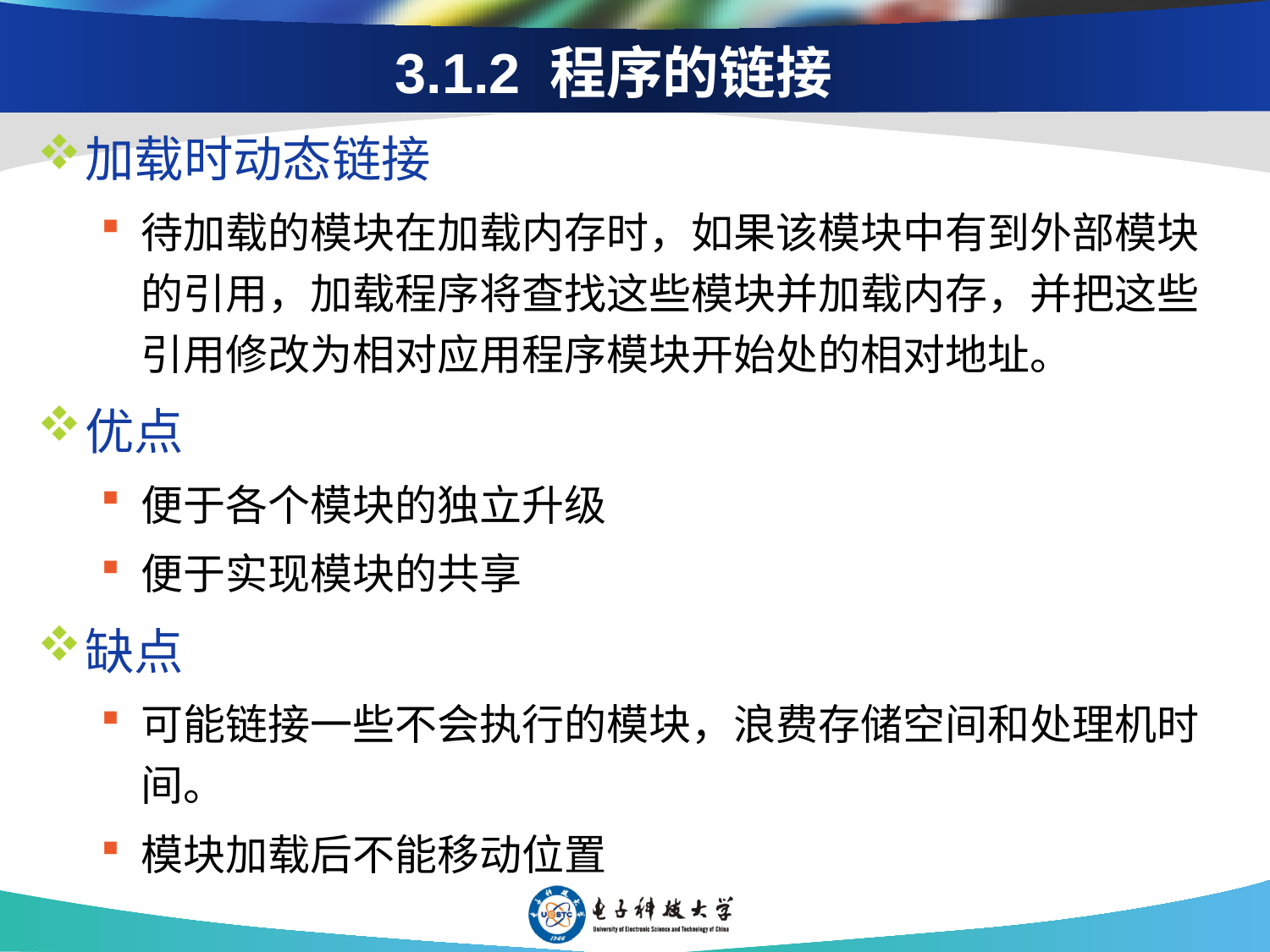

# 3.1.2 程序的链接
加载时动态链接
待加载的模块在加载内存时，如果该模块中有到外部模块的引用，加载程序将查找这些模块并加载内存，并把这些引用修改为相对应用程序模块开始处的相对地址。
优点
便于各个模块的独立升级
便于实现模块的共享
缺点
可能链接一些不会执行的模块，浪费存储空间和处理机时间。
模块加载后不能移动位置